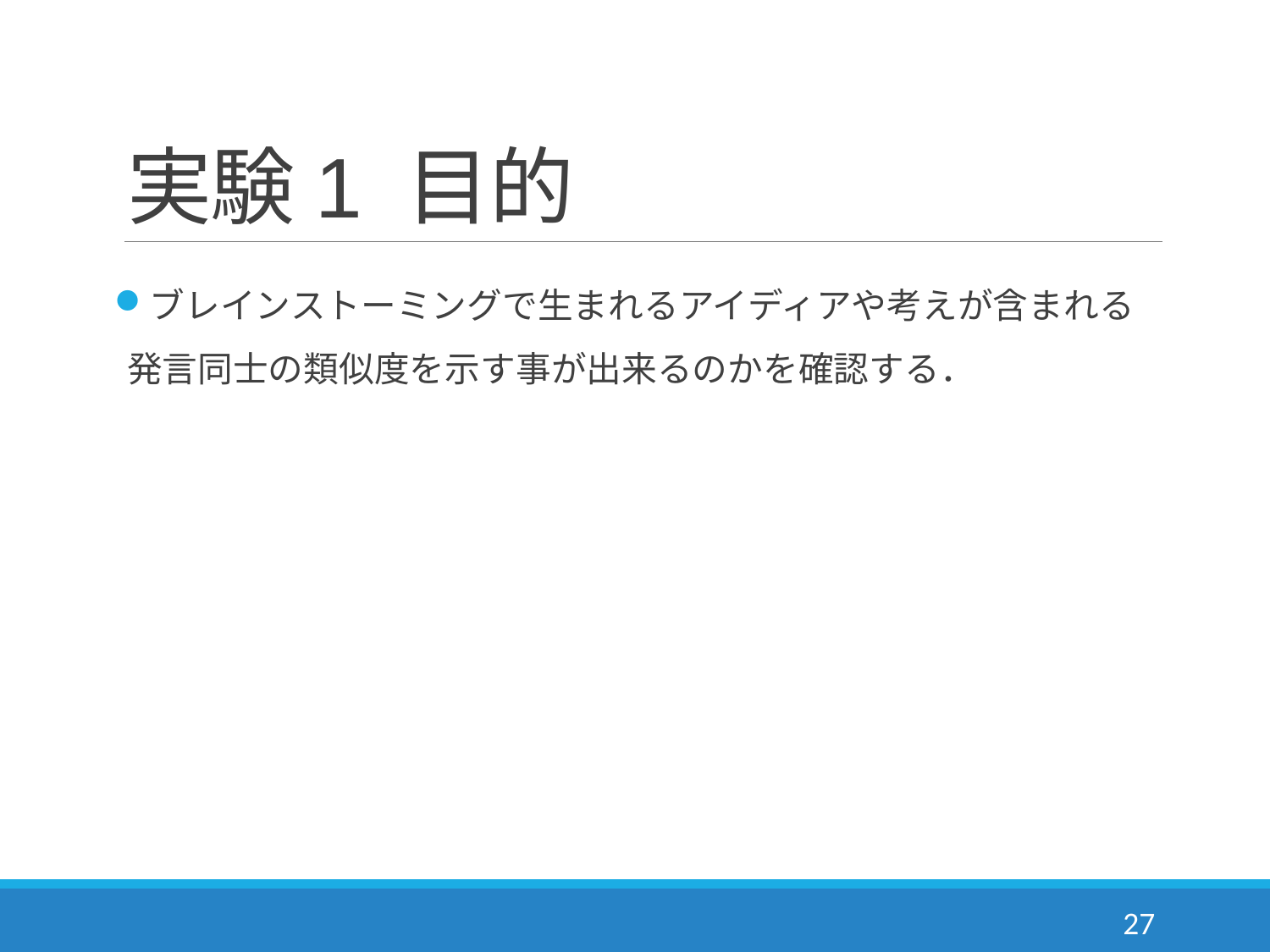

# 実験1 目的
ブレインストーミングで生まれるアイディアや考えが含まれる発言同士の類似度を示す事が出来るのかを確認する．
27